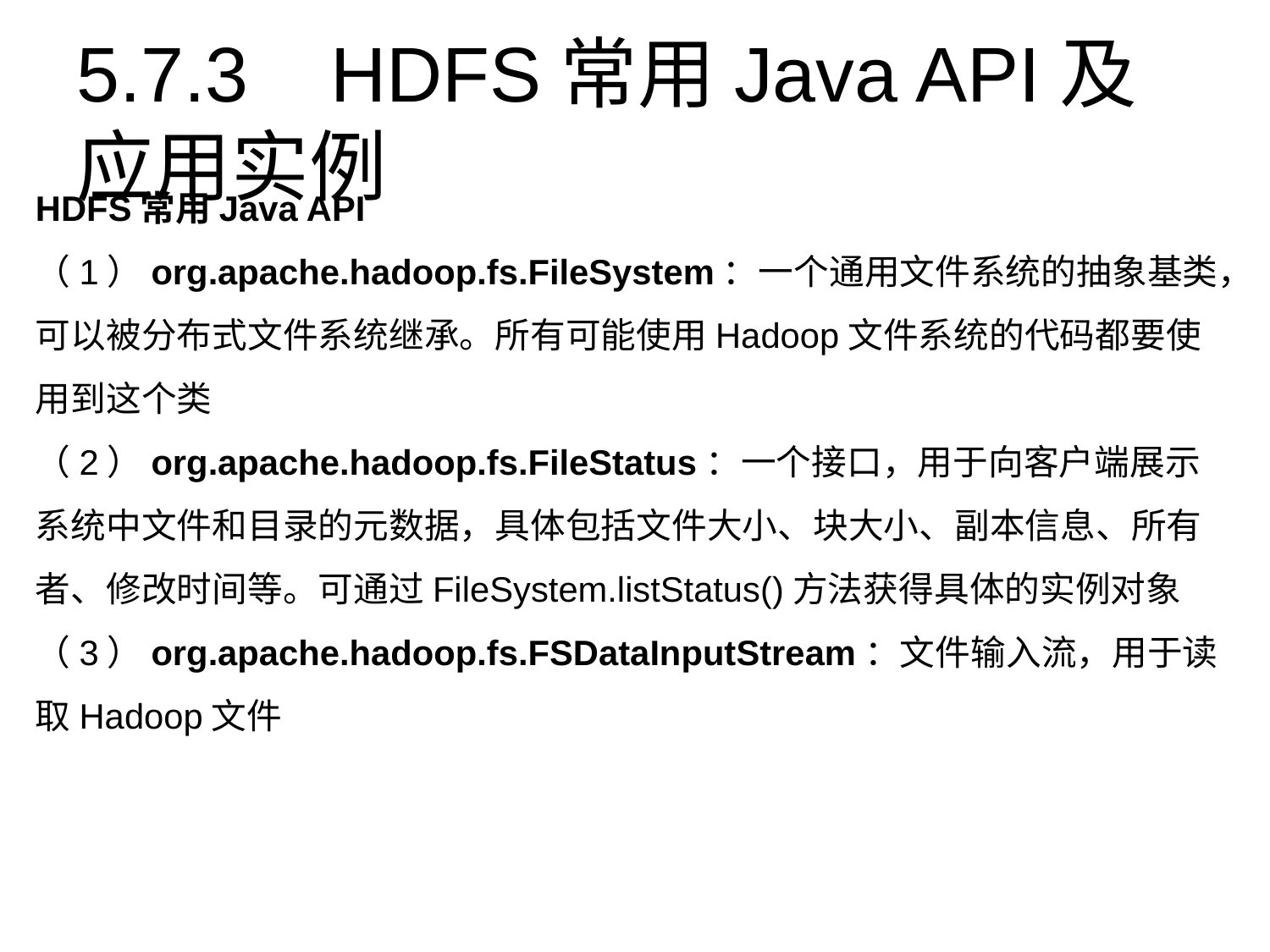

5.7.3	HDFS常用Java API及应用实例
HDFS常用Java API
（1）org.apache.hadoop.fs.FileSystem：一个通用文件系统的抽象基类，可以被分布式文件系统继承。所有可能使用Hadoop文件系统的代码都要使用到这个类
（2）org.apache.hadoop.fs.FileStatus：一个接口，用于向客户端展示系统中文件和目录的元数据，具体包括文件大小、块大小、副本信息、所有者、修改时间等。可通过FileSystem.listStatus()方法获得具体的实例对象
（3）org.apache.hadoop.fs.FSDataInputStream：文件输入流，用于读取Hadoop文件